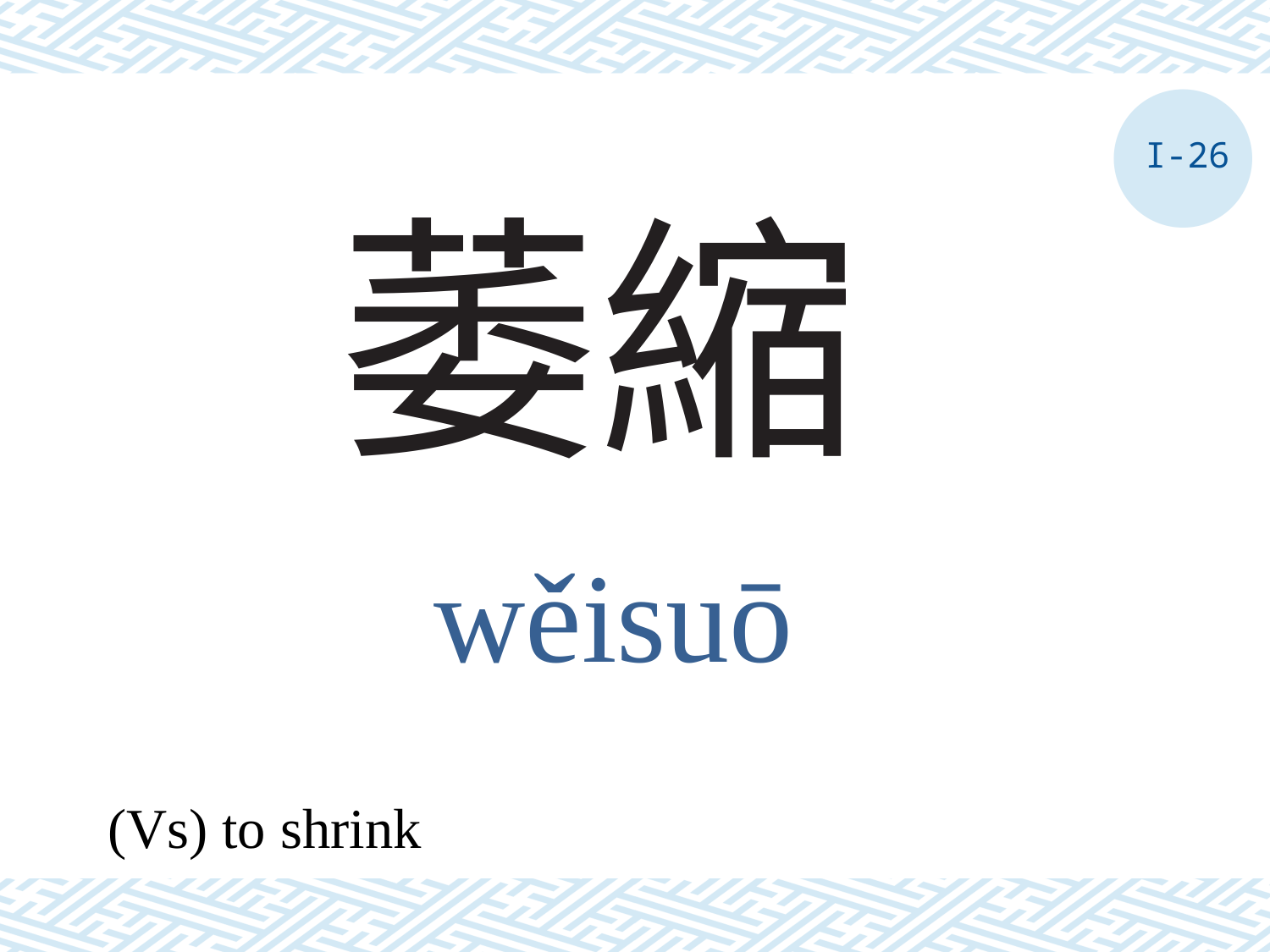

I-26

# 萎縮
wěisuō
(Vs) to shrink